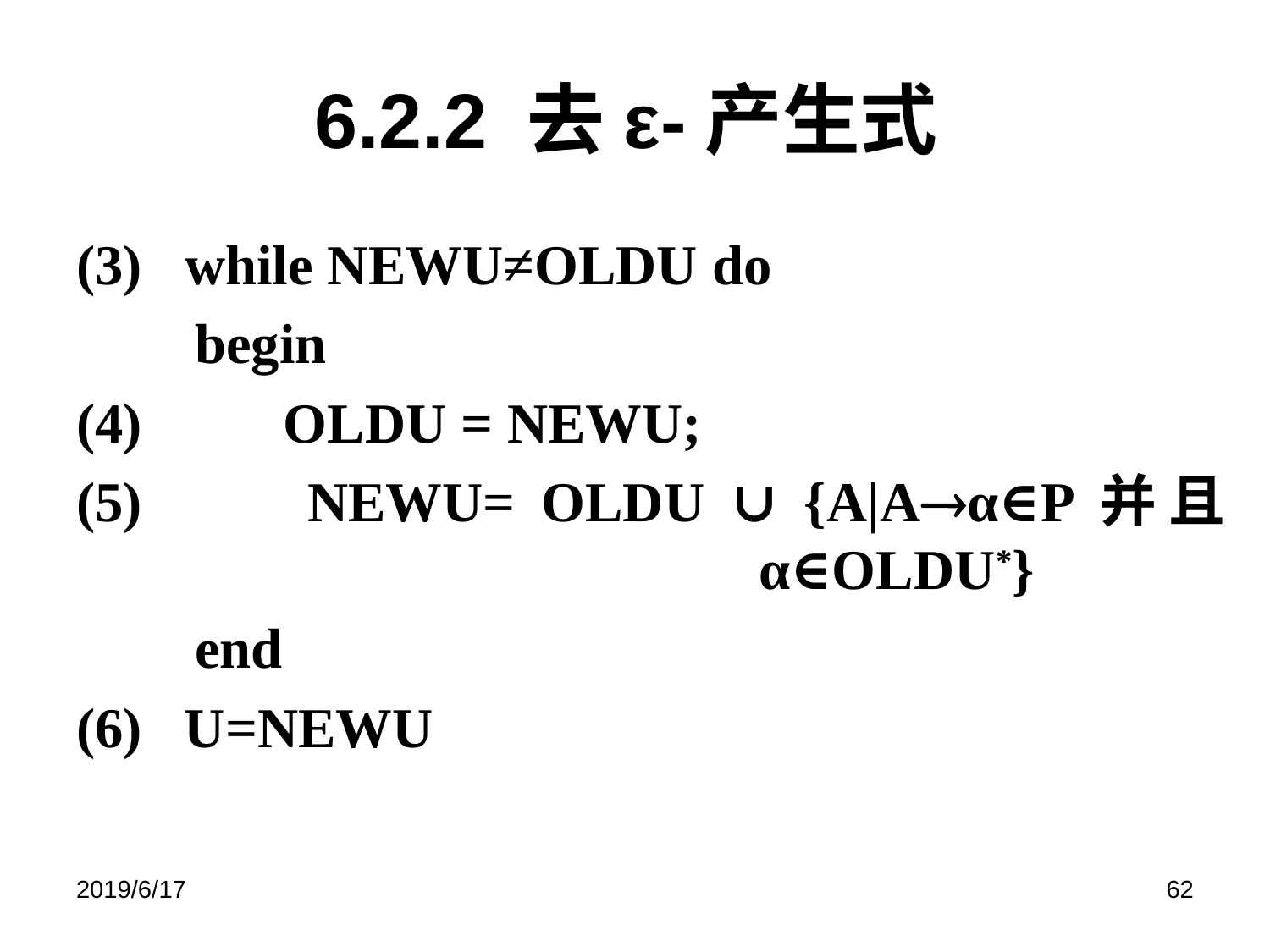

# 6.2.2 去ε-产生式
(3)   while NEWU≠OLDU do
	     begin
(4)          OLDU = NEWU;
(5)          NEWU= OLDU ∪ {A|A→α∈P并且					α∈OLDU*}
	     end
(6)   U=NEWU
2019/6/17
62